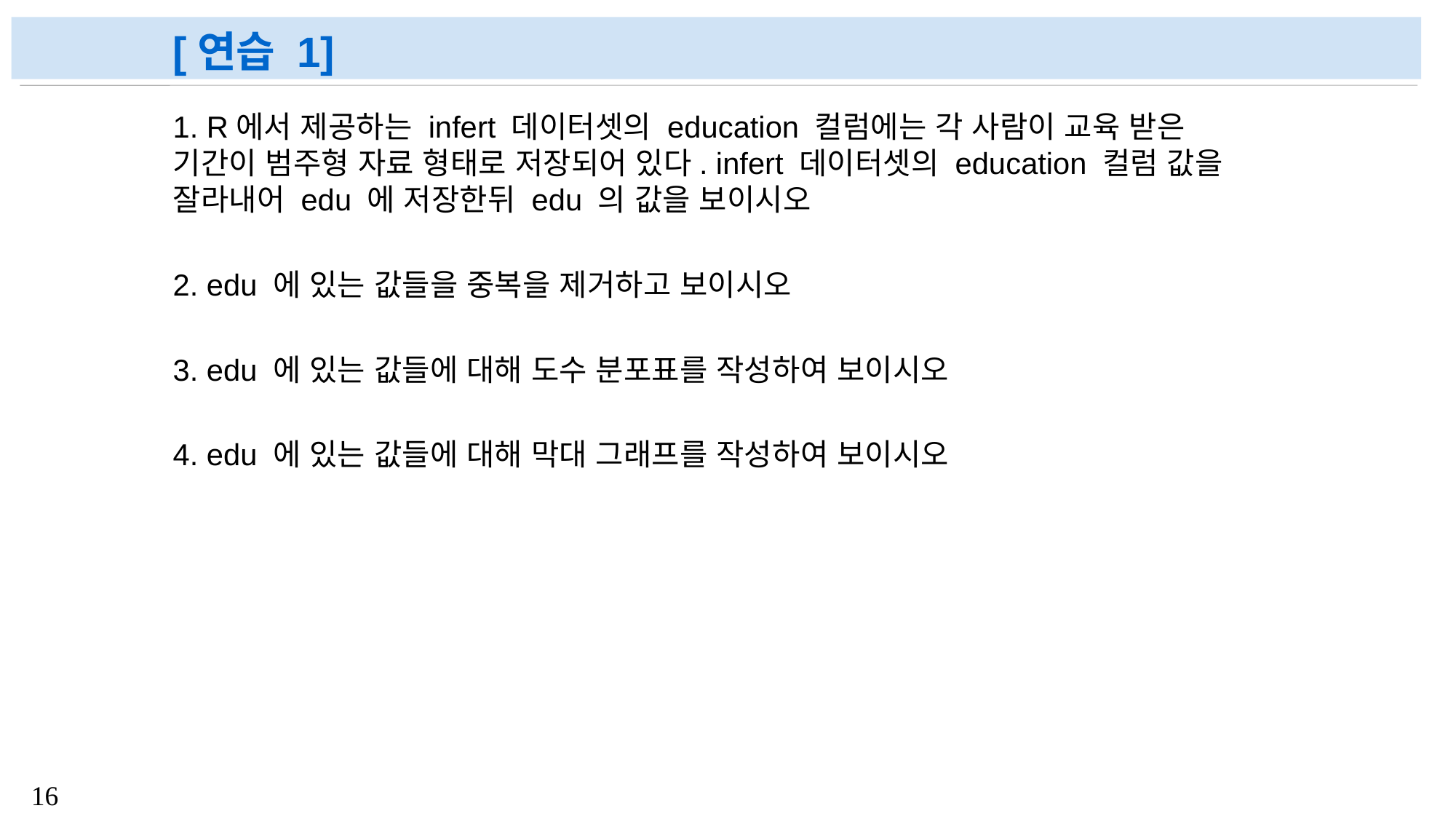

# [연습 1]
1. R에서 제공하는 infert 데이터셋의 education 컬럼에는 각 사람이 교육 받은 기간이 범주형 자료 형태로 저장되어 있다. infert 데이터셋의 education 컬럼 값을 잘라내어 edu 에 저장한뒤 edu 의 값을 보이시오

2. edu 에 있는 값들을 중복을 제거하고 보이시오

3. edu 에 있는 값들에 대해 도수 분포표를 작성하여 보이시오

4. edu 에 있는 값들에 대해 막대 그래프를 작성하여 보이시오